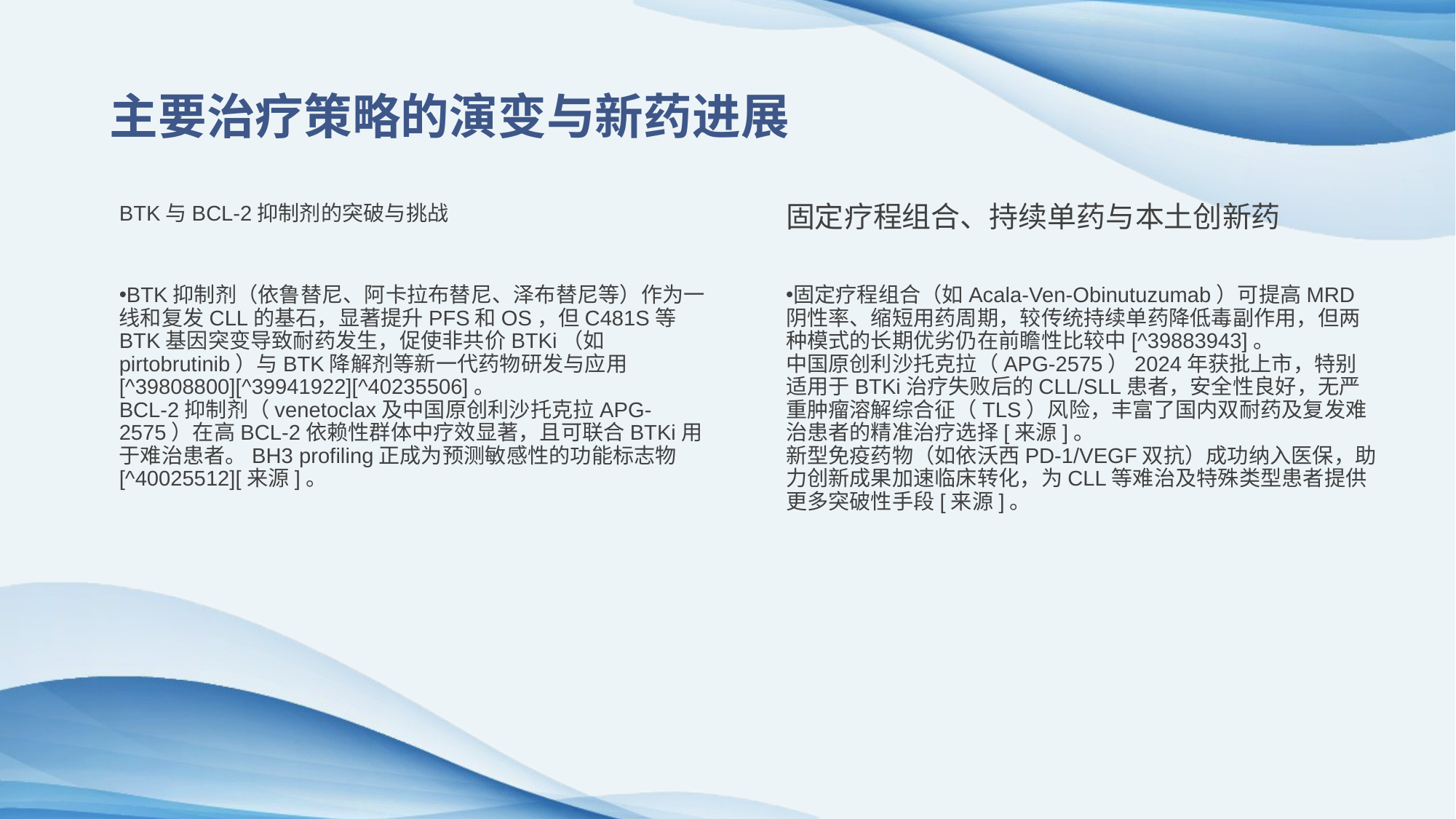

主要治疗策略的演变与新药进展
BTK与BCL-2抑制剂的突破与挑战
固定疗程组合、持续单药与本土创新药
BTK抑制剂（依鲁替尼、阿卡拉布替尼、泽布替尼等）作为一线和复发CLL的基石，显著提升PFS和OS，但C481S等BTK基因突变导致耐药发生，促使非共价BTKi（如pirtobrutinib）与BTK降解剂等新一代药物研发与应用[^39808800][^39941922][^40235506]。
BCL-2抑制剂（venetoclax及中国原创利沙托克拉APG-2575）在高BCL-2依赖性群体中疗效显著，且可联合BTKi用于难治患者。BH3 profiling正成为预测敏感性的功能标志物[^40025512][来源]。
固定疗程组合（如Acala-Ven-Obinutuzumab）可提高MRD阴性率、缩短用药周期，较传统持续单药降低毒副作用，但两种模式的长期优劣仍在前瞻性比较中[^39883943]。
中国原创利沙托克拉（APG-2575）2024年获批上市，特别适用于BTKi治疗失败后的CLL/SLL患者，安全性良好，无严重肿瘤溶解综合征（TLS）风险，丰富了国内双耐药及复发难治患者的精准治疗选择[来源]。
新型免疫药物（如依沃西PD-1/VEGF双抗）成功纳入医保，助力创新成果加速临床转化，为CLL等难治及特殊类型患者提供更多突破性手段[来源]。